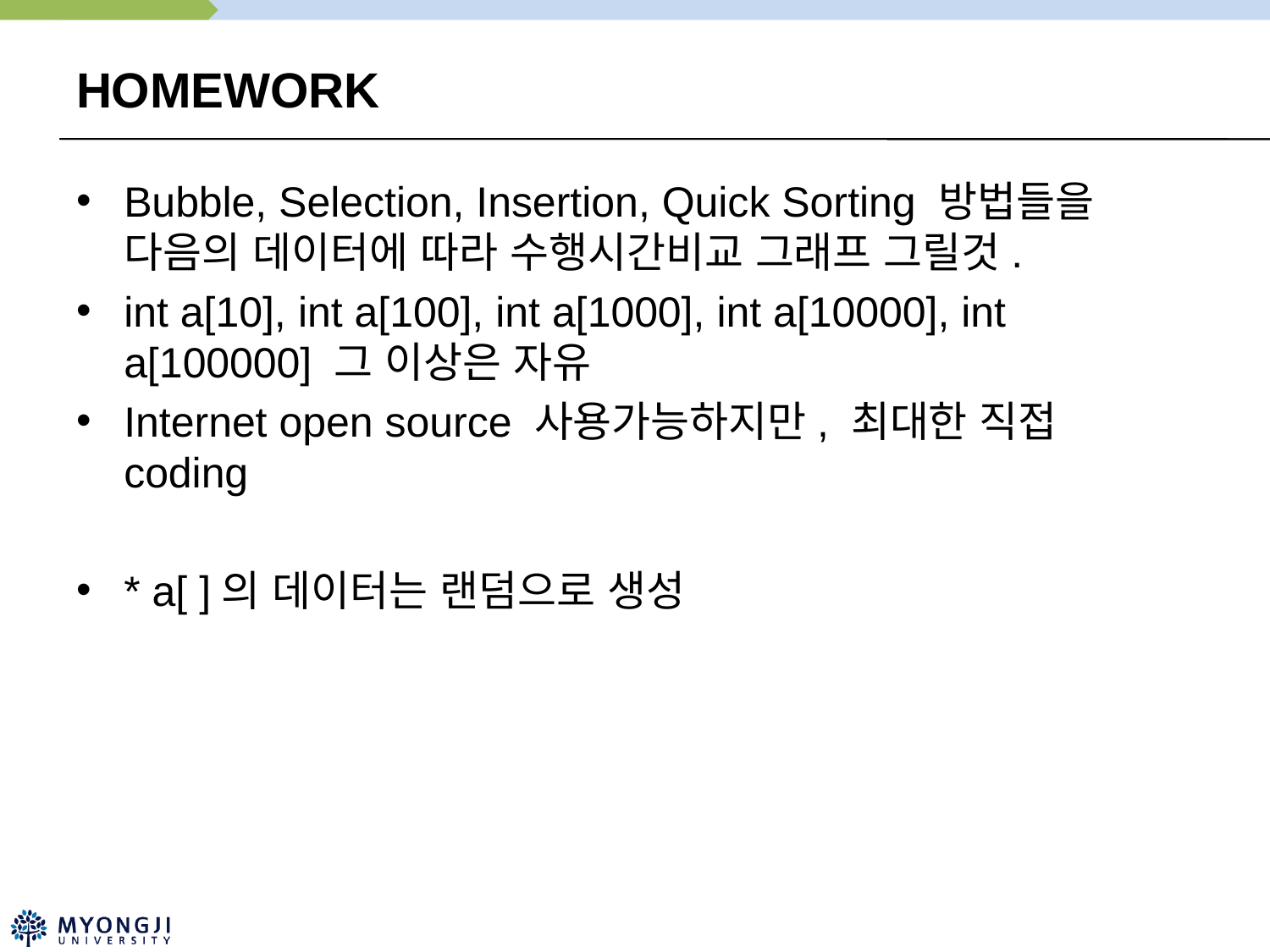

# HOMEWORK
Bubble, Selection, Insertion, Quick Sorting 방법들을 다음의 데이터에 따라 수행시간비교 그래프 그릴것.
int a[10], int a[100], int a[1000], int a[10000], int a[100000] 그 이상은 자유
Internet open source 사용가능하지만, 최대한 직접 coding

* a[ ]의 데이터는 랜덤으로 생성